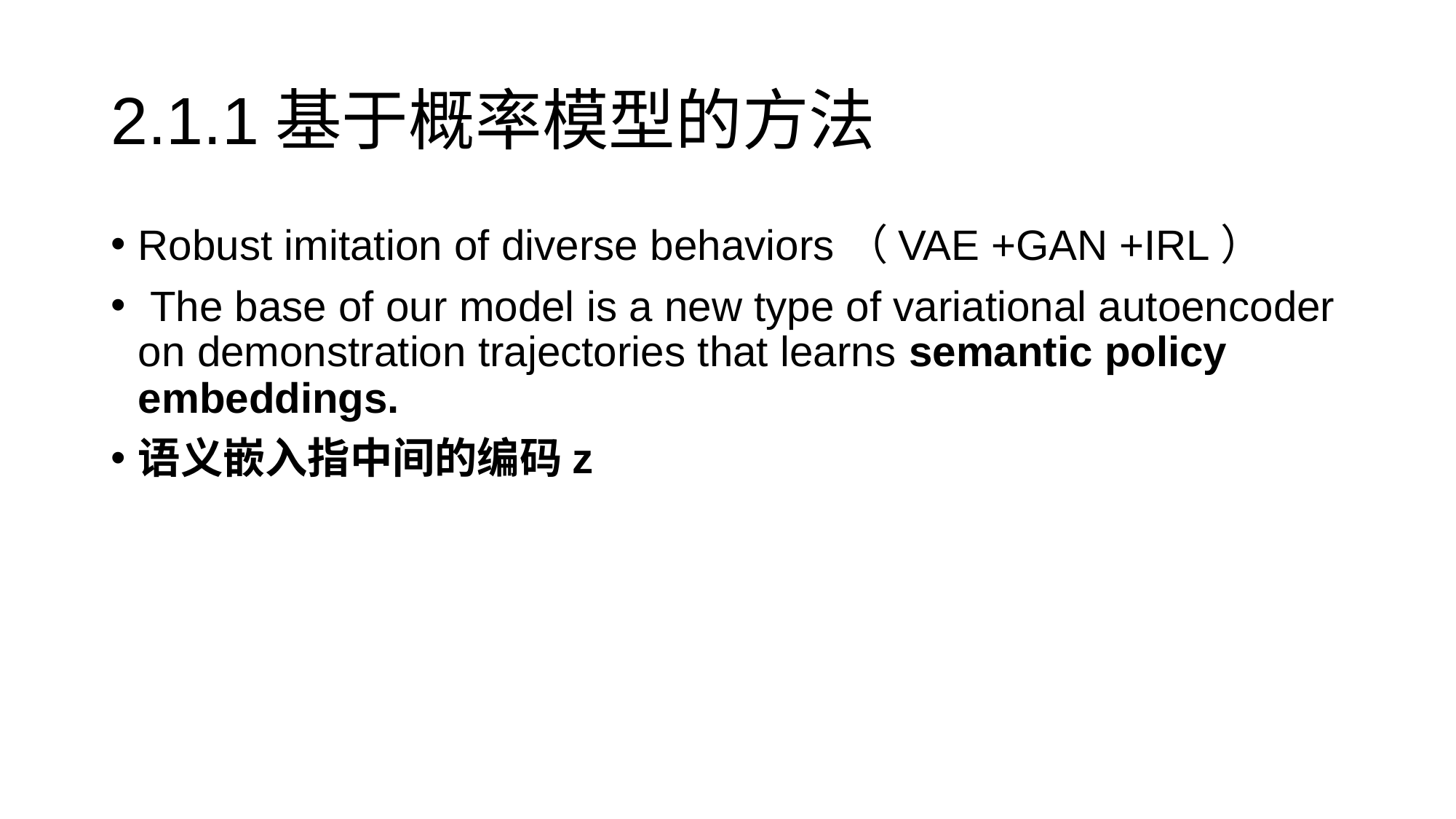

# 2.1.1基于概率模型的方法
Robust imitation of diverse behaviors（VAE +GAN +IRL）
 The base of our model is a new type of variational autoencoder on demonstration trajectories that learns semantic policy embeddings.
语义嵌入指中间的编码z